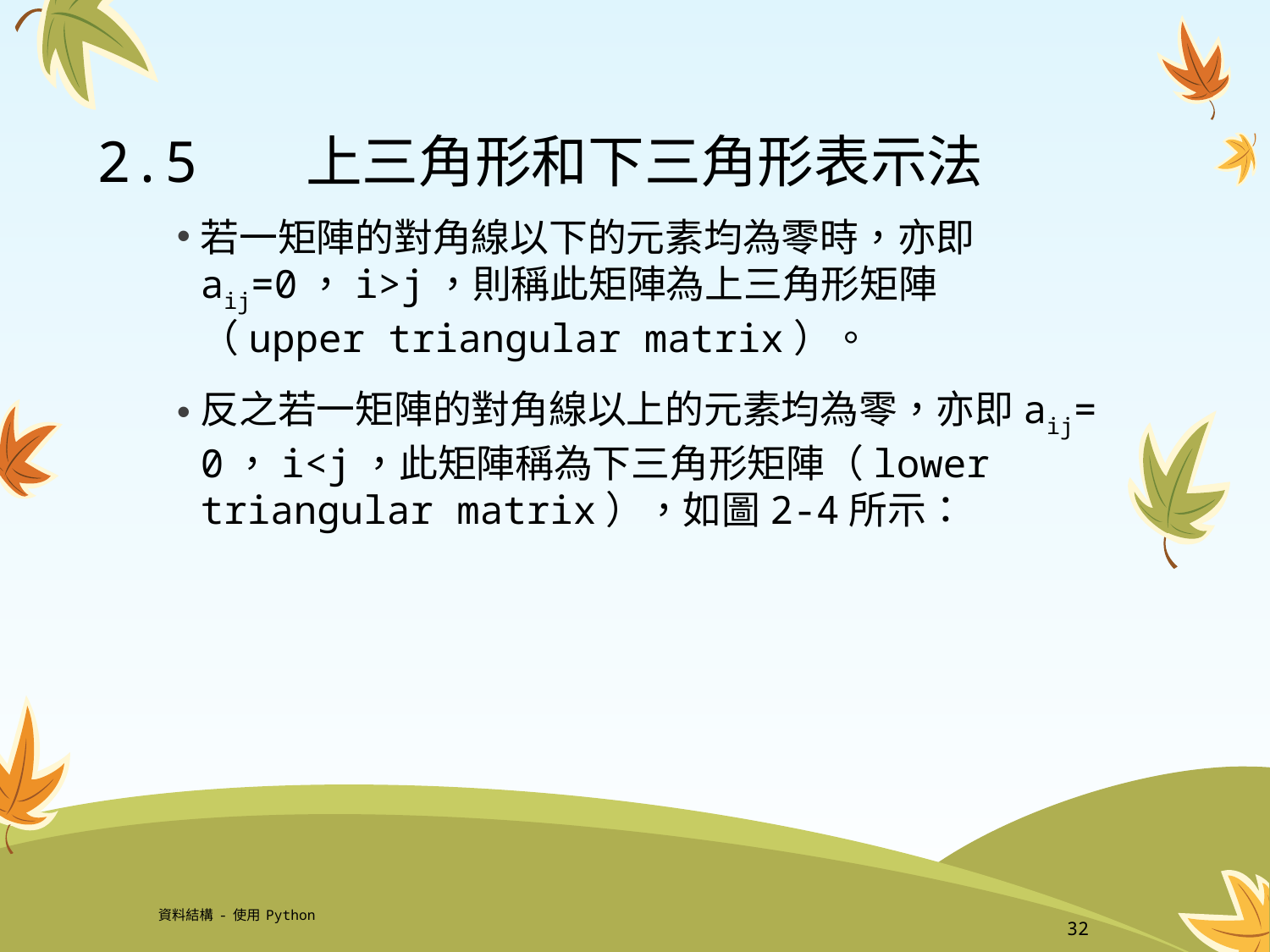

# 2.5	  上三角形和下三角形表示法
若一矩陣的對角線以下的元素均為零時，亦即aij=0，i>j，則稱此矩陣為上三角形矩陣（upper triangular matrix）。
反之若一矩陣的對角線以上的元素均為零，亦即aij= 0，i<j，此矩陣稱為下三角形矩陣（lower triangular matrix），如圖2-4所示：
資料結構-使用Python
32